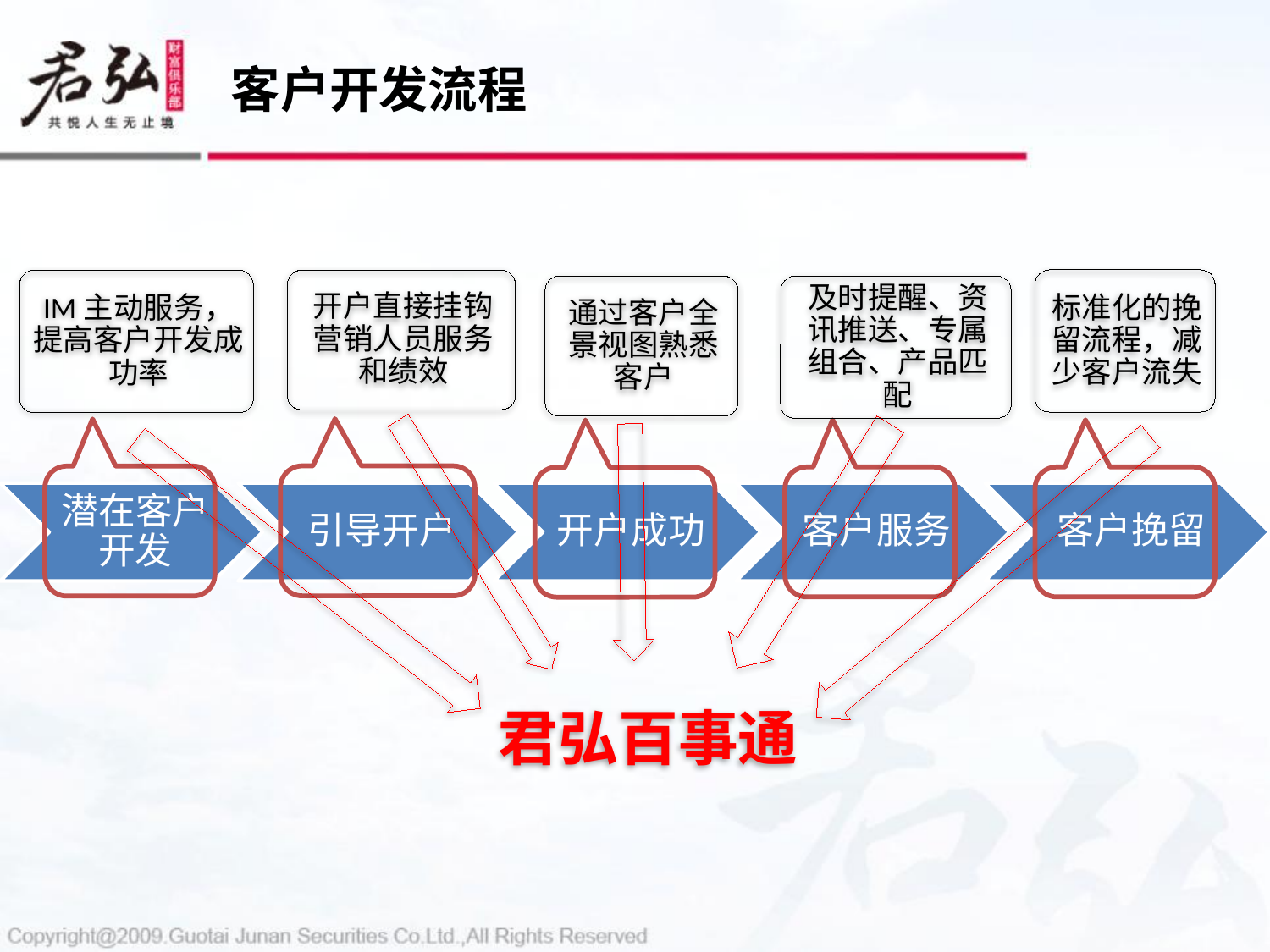

# 客户开发流程
潜在客户开发
引导开户
开户成功
客户服务
客户挽留
君弘百事通
IM主动服务，提高客户开发成功率
开户直接挂钩营销人员服务和绩效
通过客户全景视图熟悉客户
及时提醒、资讯推送、专属组合、产品匹配
标准化的挽留流程，减少客户流失